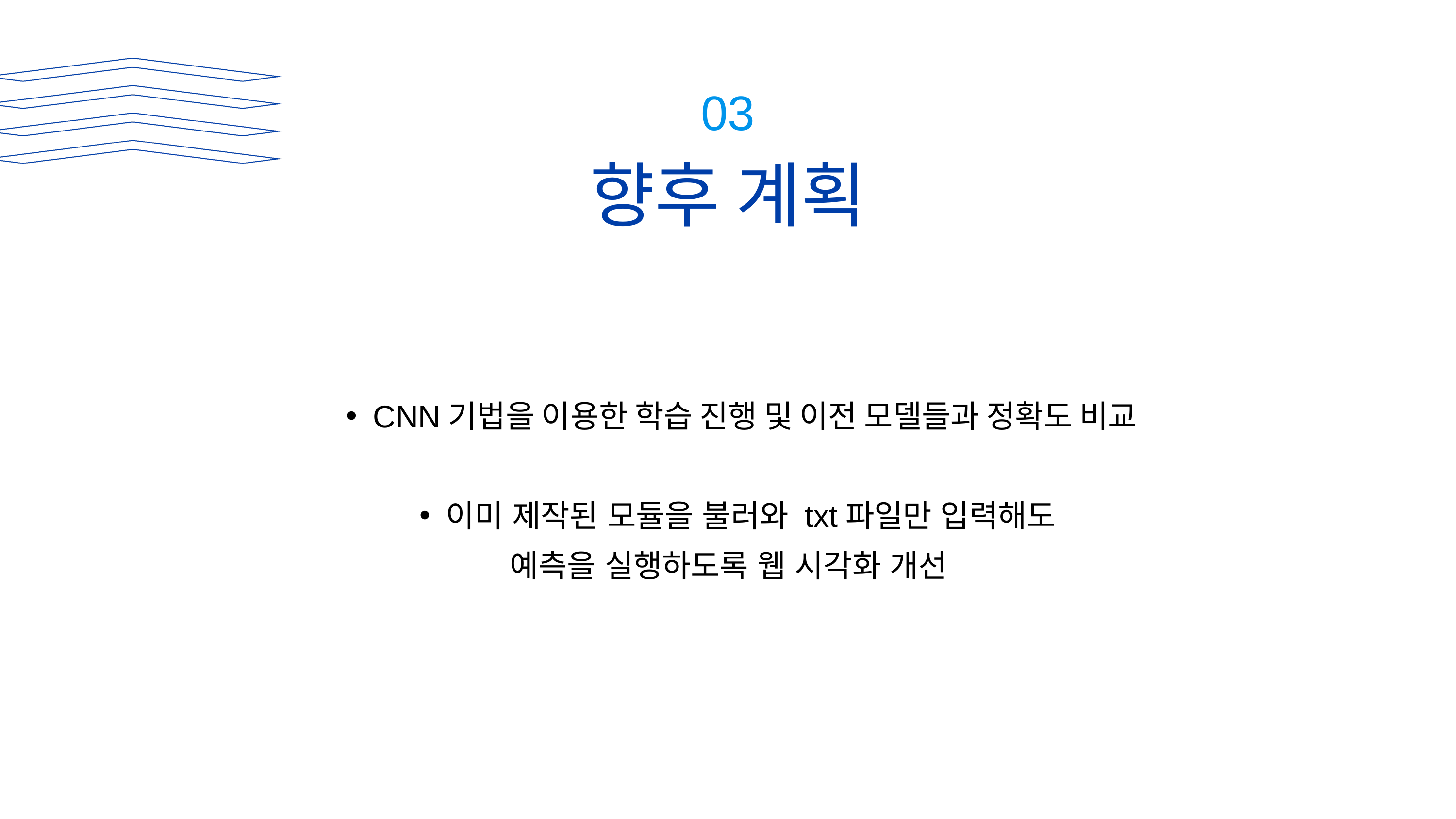

03
향후 계획
CNN기법을 이용한 학습 진행 및 이전 모델들과 정확도 비교

이미 제작된 모듈을 불러와 txt파일만 입력해도
예측을 실행하도록 웹 시각화 개선